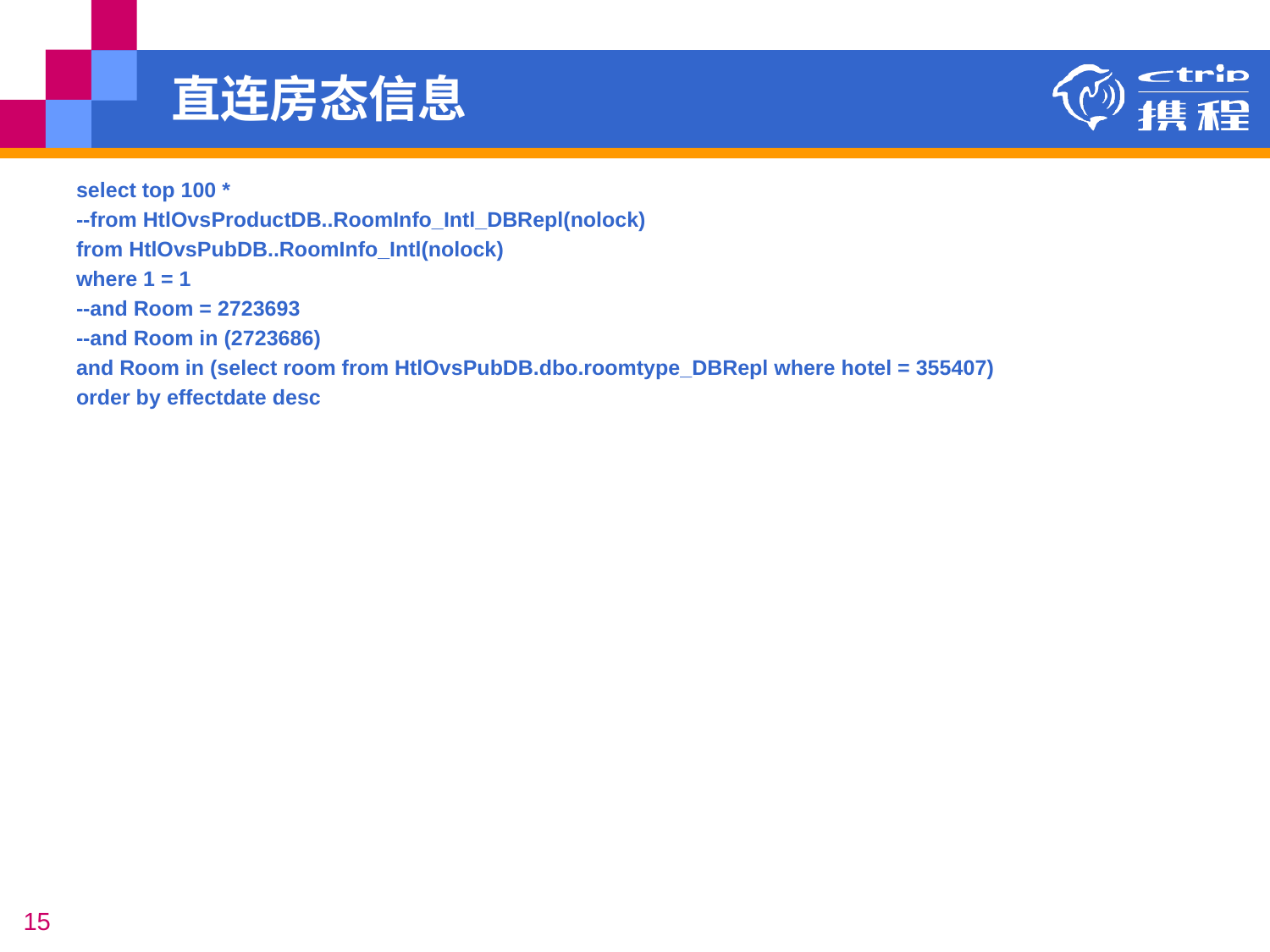

# 直连房态信息
select top 100 *
--from HtlOvsProductDB..RoomInfo_Intl_DBRepl(nolock)
from HtlOvsPubDB..RoomInfo_Intl(nolock)
where 1 = 1
--and Room = 2723693
--and Room in (2723686)
and Room in (select room from HtlOvsPubDB.dbo.roomtype_DBRepl where hotel = 355407)
order by effectdate desc

15